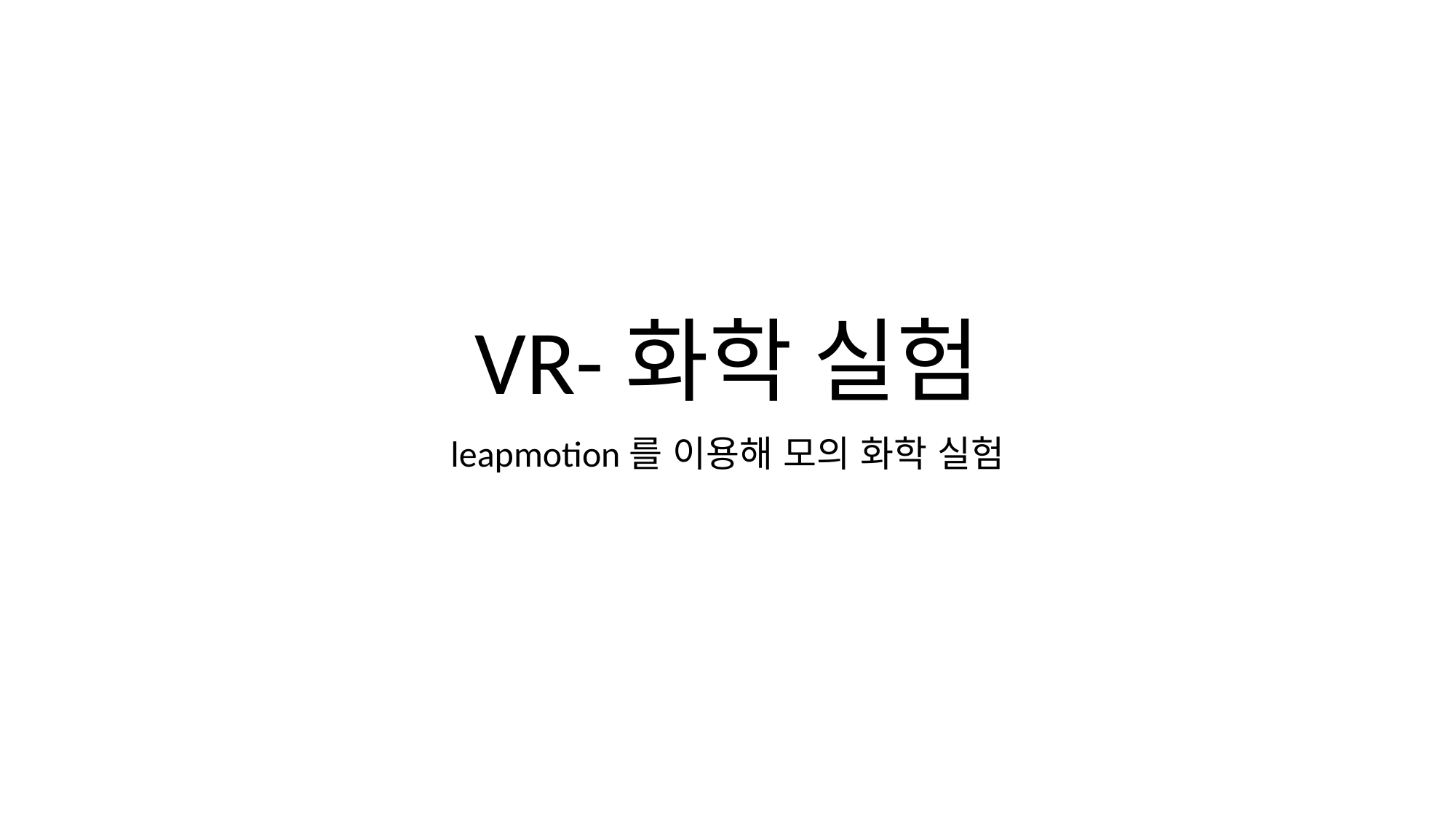

# VR-화학 실험
leapmotion를 이용해 모의 화학 실험